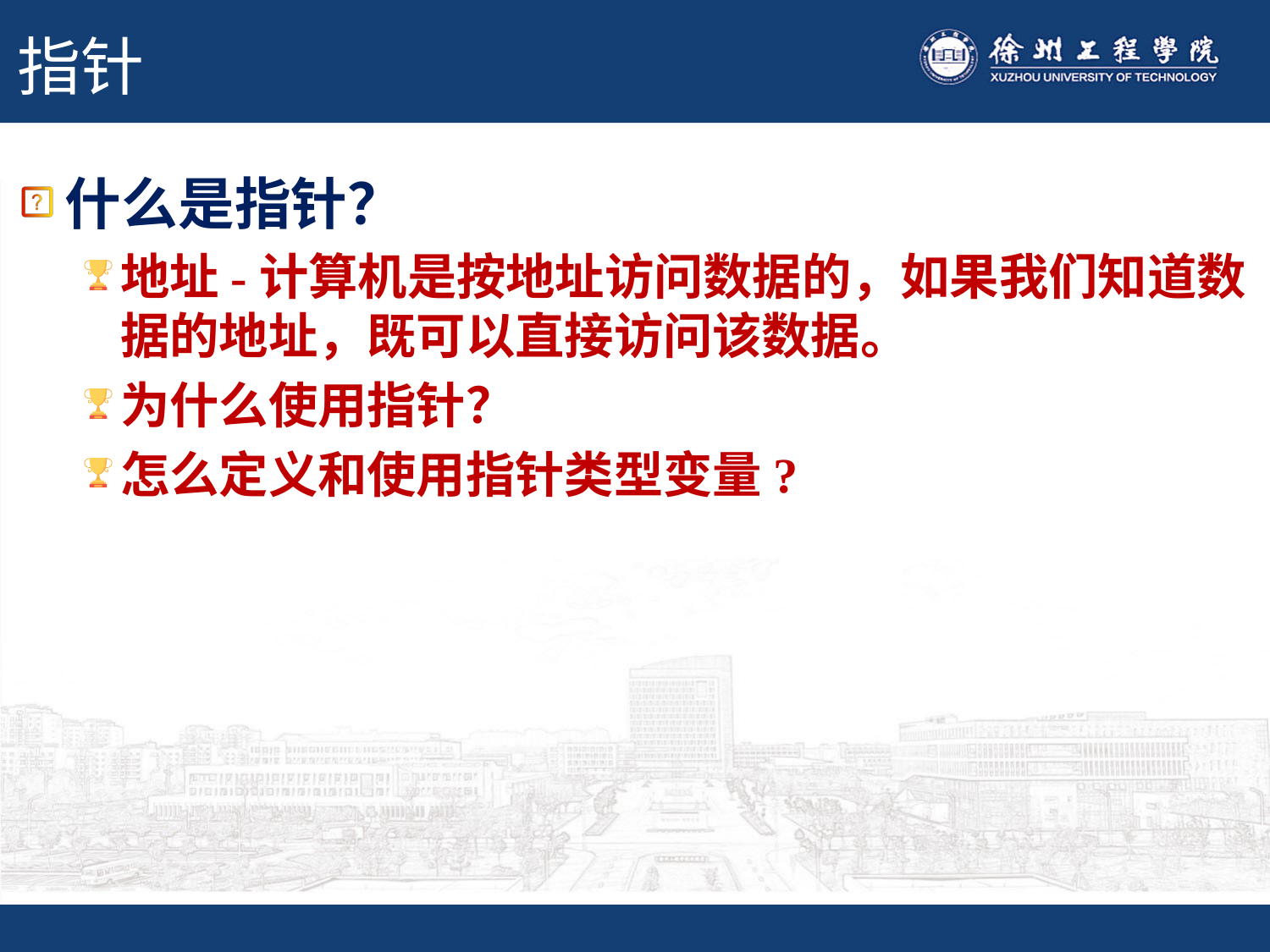

# 指针
什么是指针？
地址-计算机是按地址访问数据的，如果我们知道数据的地址，既可以直接访问该数据。
为什么使用指针？
怎么定义和使用指针类型变量?